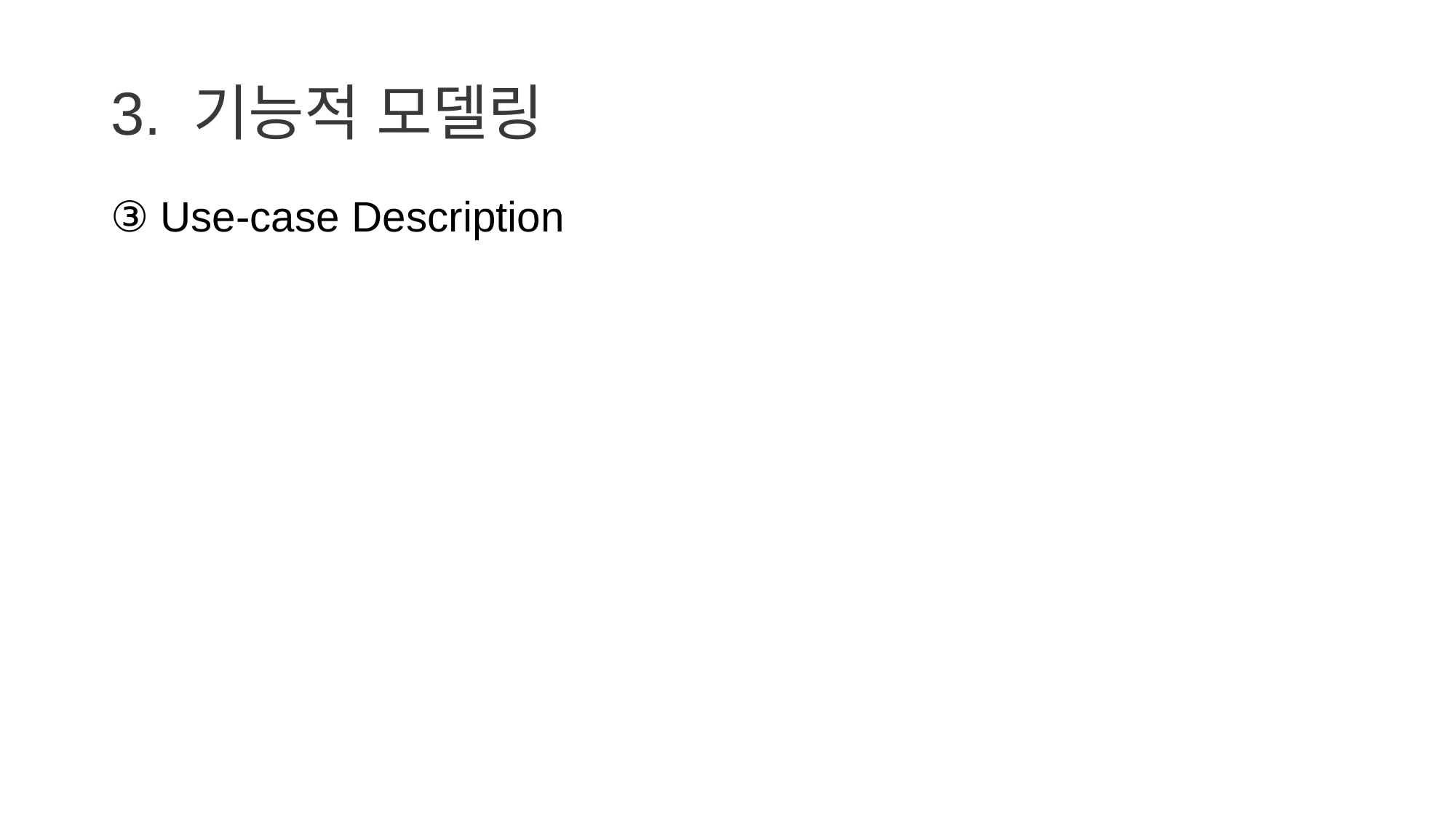

# 3. 기능적 모델링
③ Use-case Description